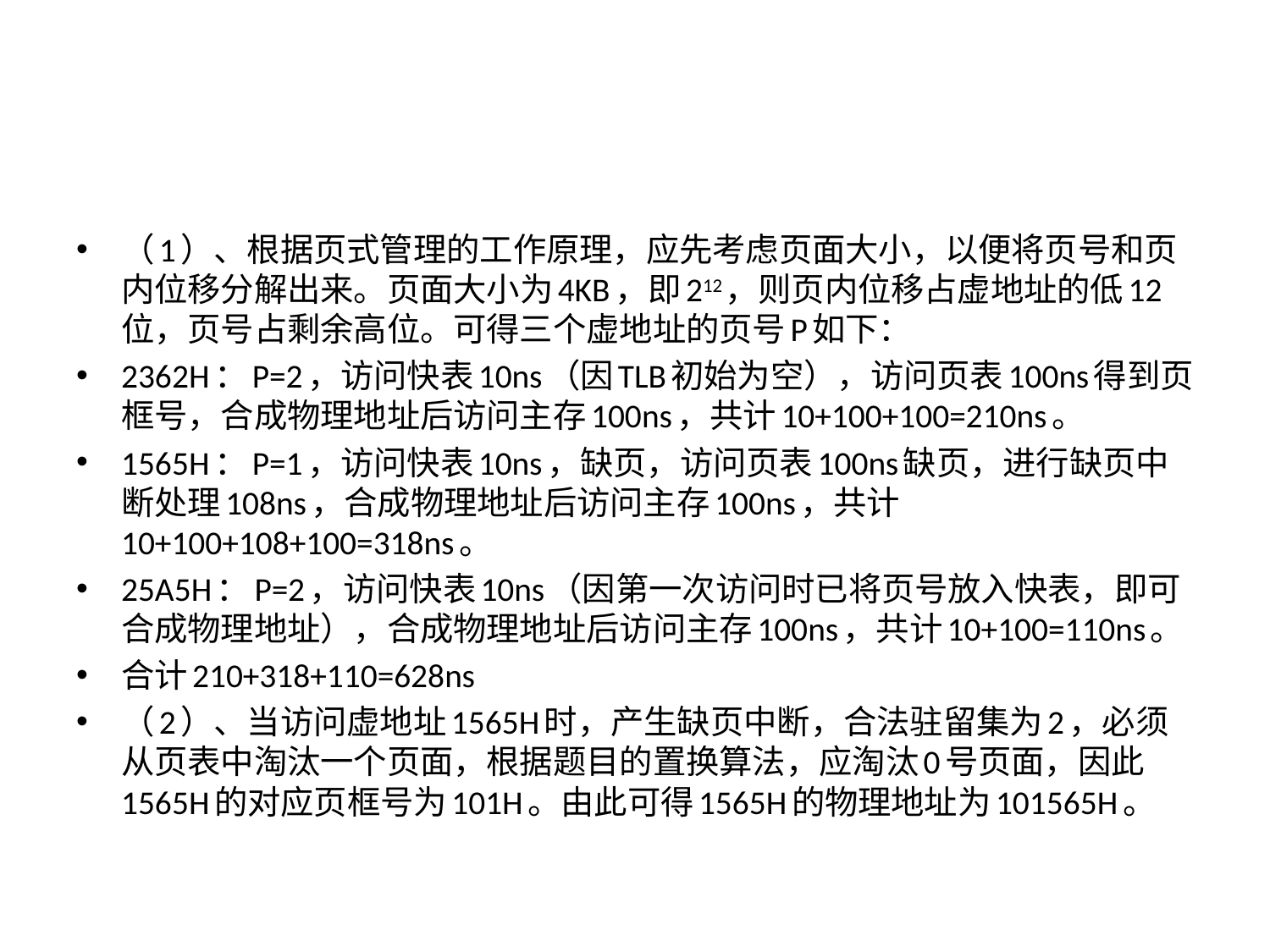

#
（1）、根据页式管理的工作原理，应先考虑页面大小，以便将页号和页内位移分解出来。页面大小为4KB，即212，则页内位移占虚地址的低12位，页号占剩余高位。可得三个虚地址的页号P如下：
2362H：P=2，访问快表10ns（因TLB初始为空），访问页表100ns得到页框号，合成物理地址后访问主存100ns，共计10+100+100=210ns。
1565H：P=1，访问快表10ns，缺页，访问页表100ns缺页，进行缺页中断处理108ns，合成物理地址后访问主存100ns，共计10+100+108+100=318ns。
25A5H：P=2，访问快表10ns（因第一次访问时已将页号放入快表，即可合成物理地址），合成物理地址后访问主存100ns，共计10+100=110ns。
合计210+318+110=628ns
（2）、当访问虚地址1565H时，产生缺页中断，合法驻留集为2，必须从页表中淘汰一个页面，根据题目的置换算法，应淘汰0号页面，因此1565H的对应页框号为101H。由此可得1565H的物理地址为101565H。